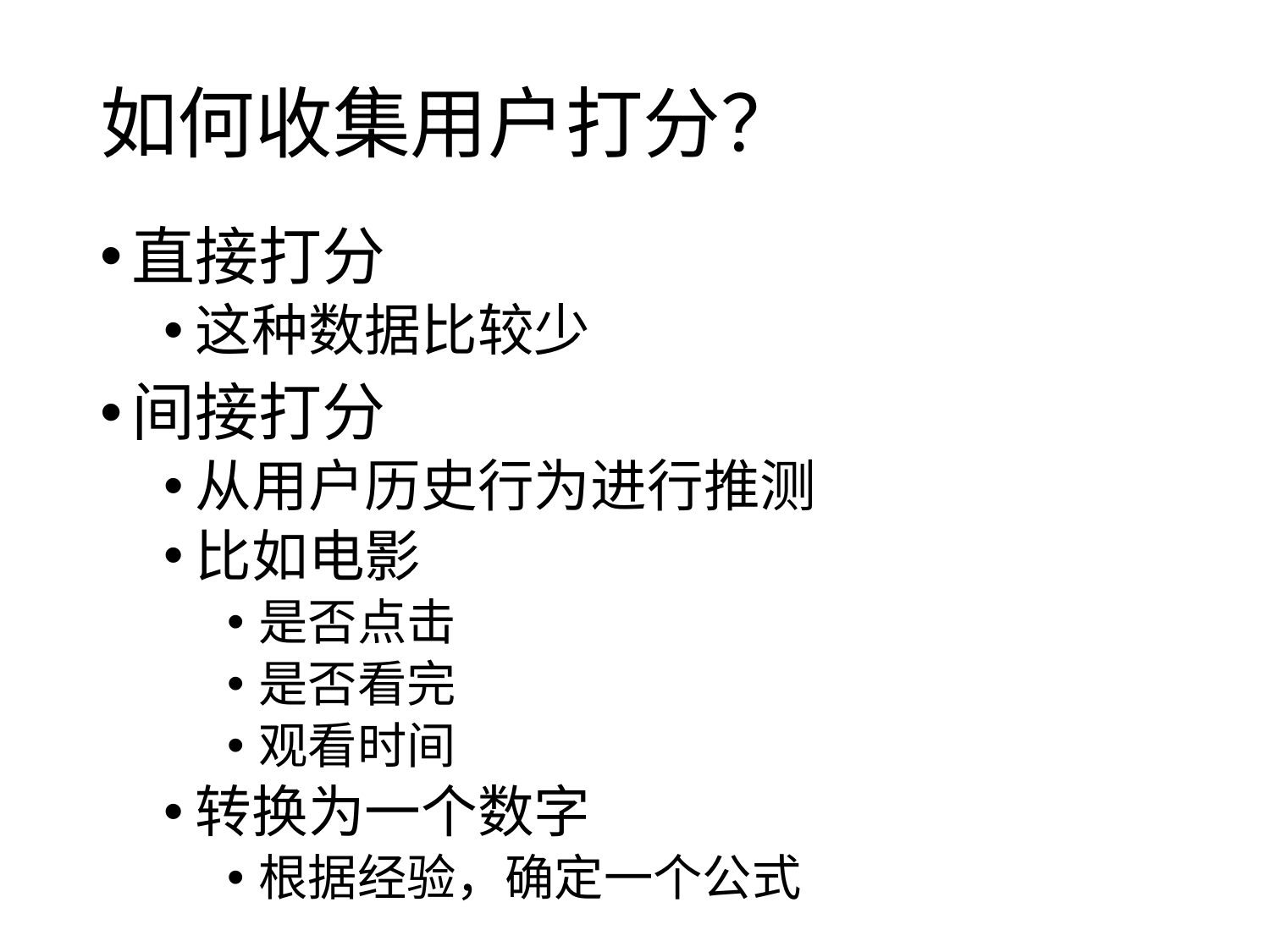

# 如何收集用户打分？
直接打分
这种数据比较少
间接打分
从用户历史行为进行推测
比如电影
是否点击
是否看完
观看时间
转换为一个数字
根据经验，确定一个公式